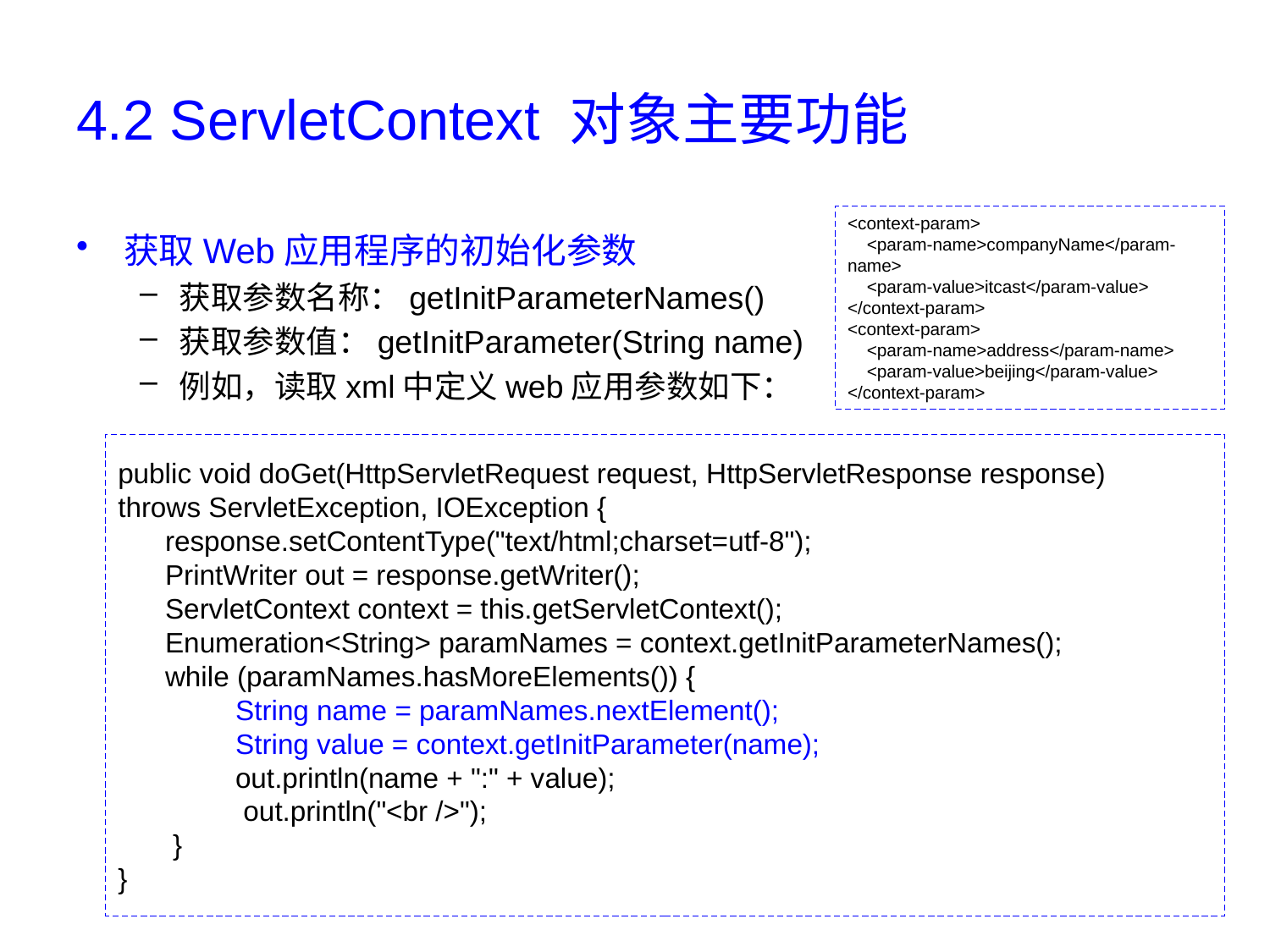

# 4.2 ServletContext 对象主要功能
<context-param>
    <param-name>companyName</param-name>
    <param-value>itcast</param-value>
</context-param>
<context-param>
    <param-name>address</param-name>
    <param-value>beijing</param-value>
</context-param>
获取Web应用程序的初始化参数
获取参数名称：getInitParameterNames()
获取参数值：getInitParameter(String name)
例如，读取xml中定义web应用参数如下：
public void doGet(HttpServletRequest request, HttpServletResponse response)
throws ServletException, IOException {
      response.setContentType("text/html;charset=utf-8");
      PrintWriter out = response.getWriter();
      ServletContext context = this.getServletContext();
      Enumeration<String> paramNames = context.getInitParameterNames();
      while (paramNames.hasMoreElements()) {
               String name = paramNames.nextElement();
               String value = context.getInitParameter(name);
               out.println(name + ":" + value);
                out.println("<br />");
       }
}